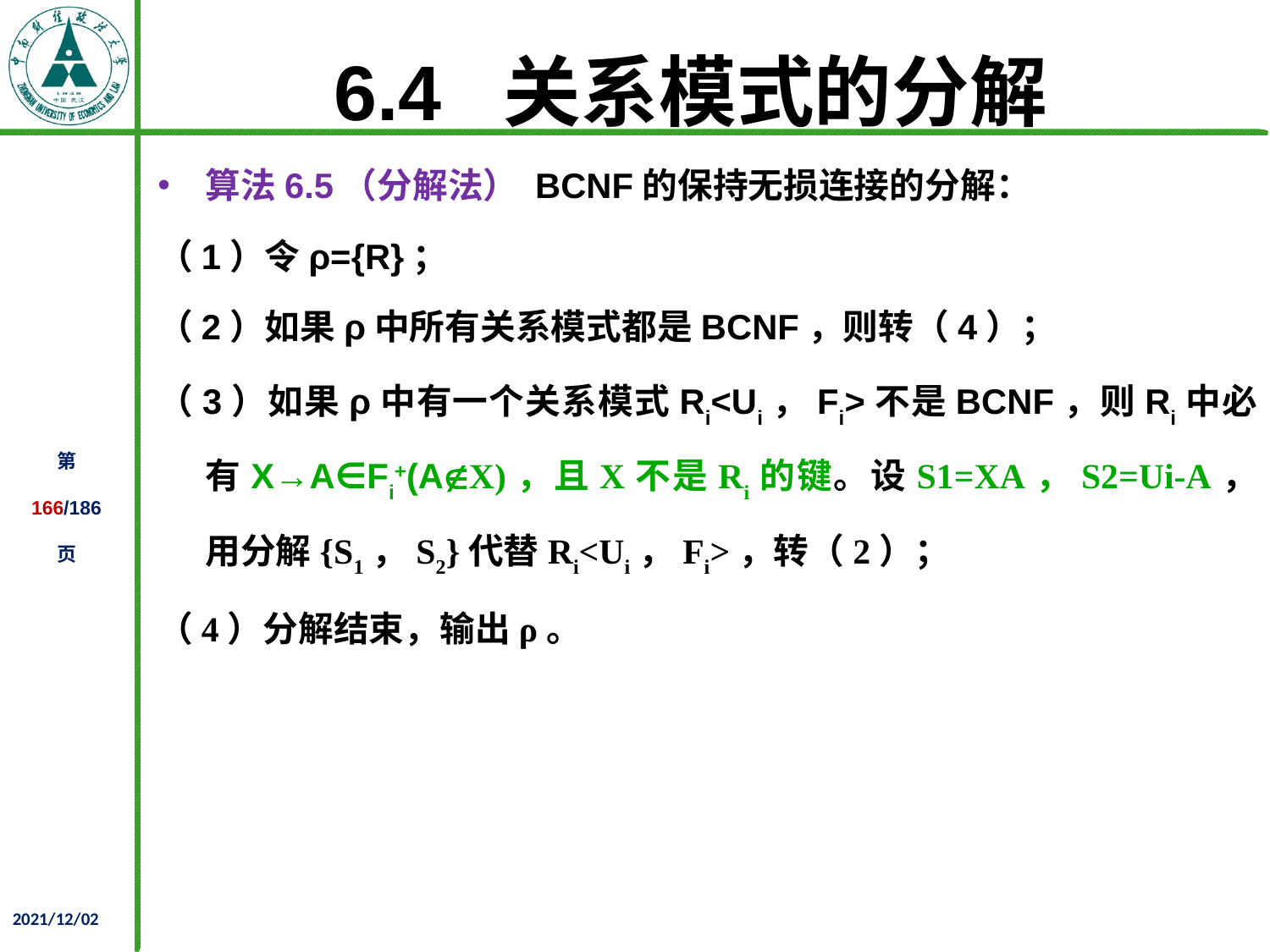

# 6.4  关系模式的分解
算法6.5（分解法） BCNF的保持无损连接的分解：
（1）令ρ={R}；
（2）如果ρ中所有关系模式都是BCNF，则转（4）；
（3）如果ρ中有一个关系模式Ri<Ui，Fi>不是BCNF，则Ri中必有X→A∈Fi+(A∉X)，且X不是Ri的键。设S1=XA，S2=Ui-A，用分解{S1，S2}代替Ri<Ui，Fi>，转（2）；
（4）分解结束，输出ρ。

2021/12/02